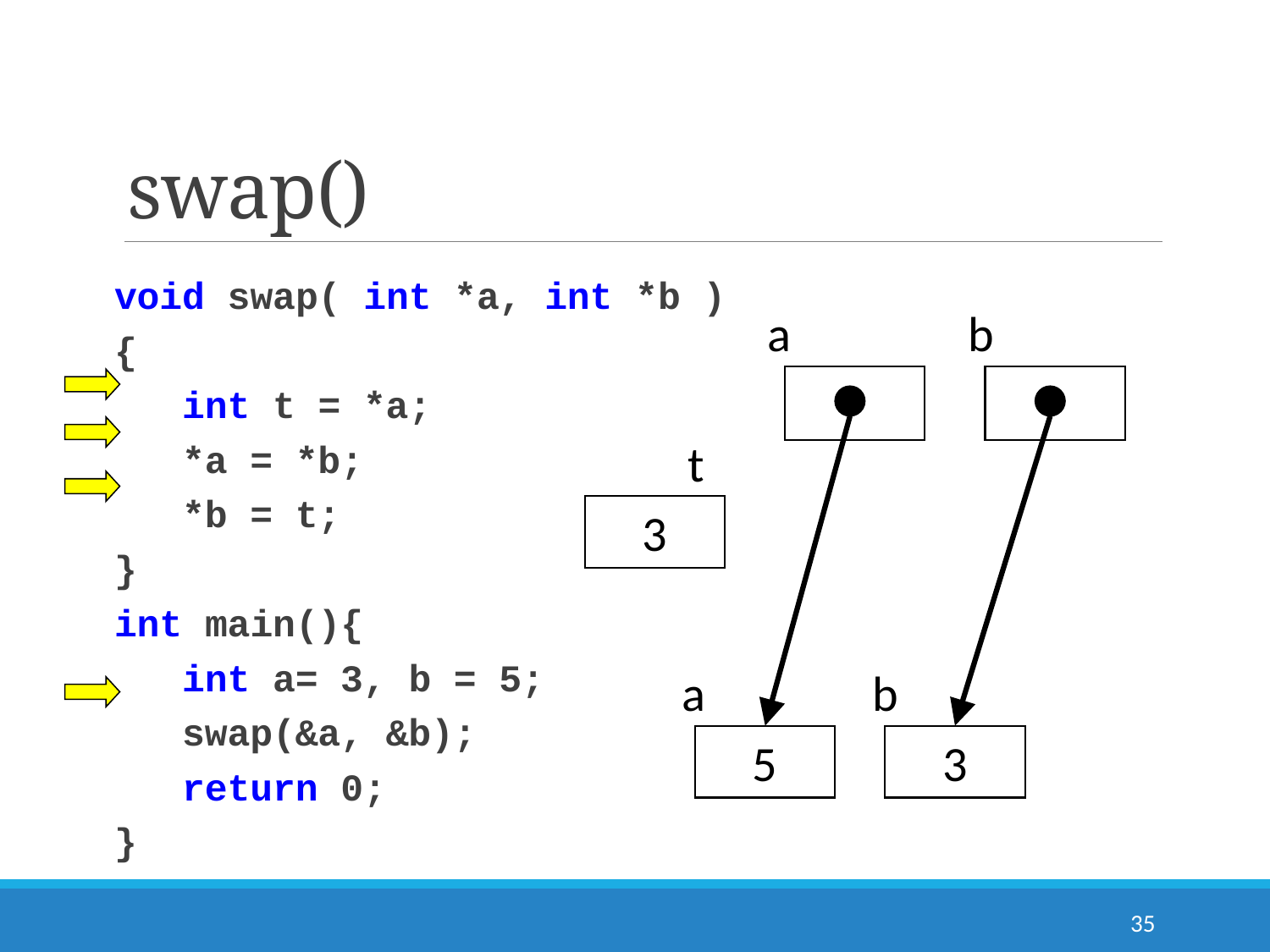

# swap()
void swap( int *a, int *b )
{
   int t = *a;
   *a = *b;
   *b = t;
}
int main(){
   int a= 3, b = 5;
   swap(&a, &b);
   return 0;
}
a
b

t

怪
3
a
b

3
5
5
3
35